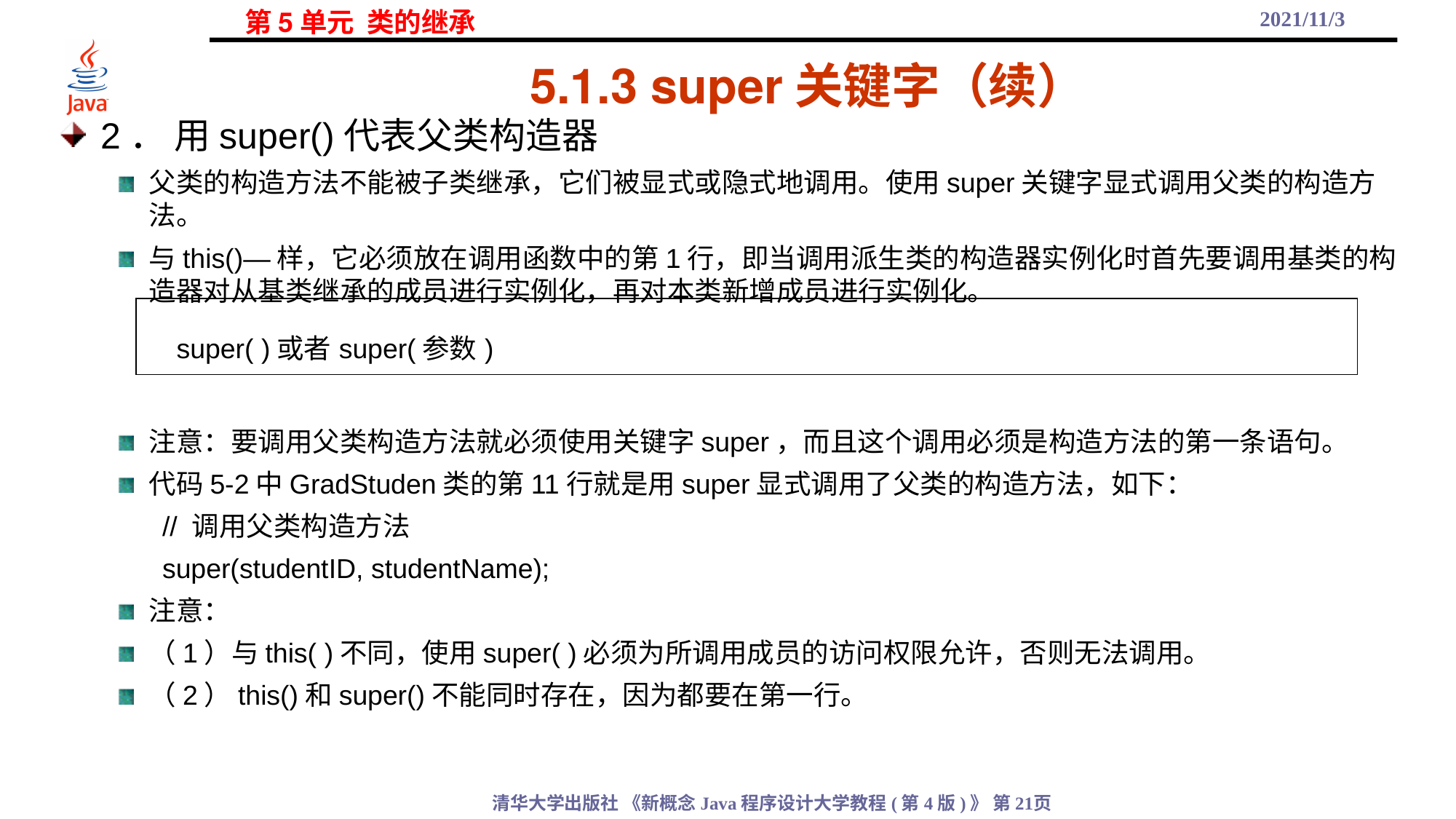

2021/11/3
# 5.1.3 super关键字（续）
2． 用super()代表父类构造器
父类的构造方法不能被子类继承，它们被显式或隐式地调用。使用super关键字显式调用父类的构造方法。
与this()—样，它必须放在调用函数中的第1行，即当调用派生类的构造器实例化时首先要调用基类的构造器对从基类继承的成员进行实例化，再对本类新增成员进行实例化。

注意：要调用父类构造方法就必须使用关键字super，而且这个调用必须是构造方法的第一条语句。
代码5-2中GradStuden类的第11行就是用super显式调用了父类的构造方法，如下：
// 调用父类构造方法
super(studentID, studentName);
注意：
（1）与this( )不同，使用super( )必须为所调用成员的访问权限允许，否则无法调用。
（2）this()和super()不能同时存在，因为都要在第一行。

| super( )或者super(参数) |
| --- |